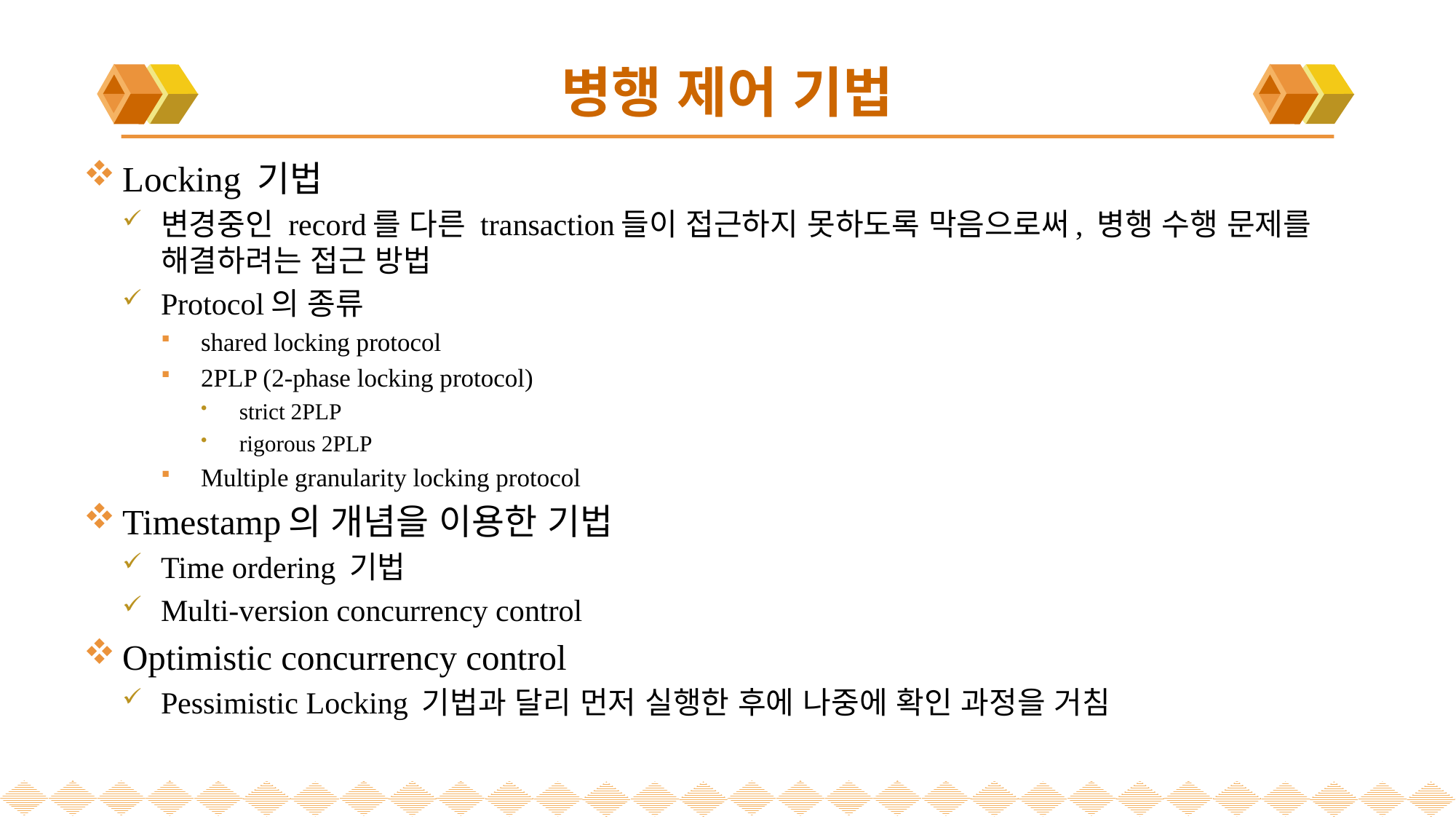

# 병행 제어 기법
Locking 기법
변경중인 record를 다른 transaction들이 접근하지 못하도록 막음으로써, 병행 수행 문제를 해결하려는 접근 방법
Protocol의 종류
shared locking protocol
2PLP (2-phase locking protocol)
strict 2PLP
rigorous 2PLP
Multiple granularity locking protocol
Timestamp의 개념을 이용한 기법
Time ordering 기법
Multi-version concurrency control
Optimistic concurrency control
Pessimistic Locking 기법과 달리 먼저 실행한 후에 나중에 확인 과정을 거침